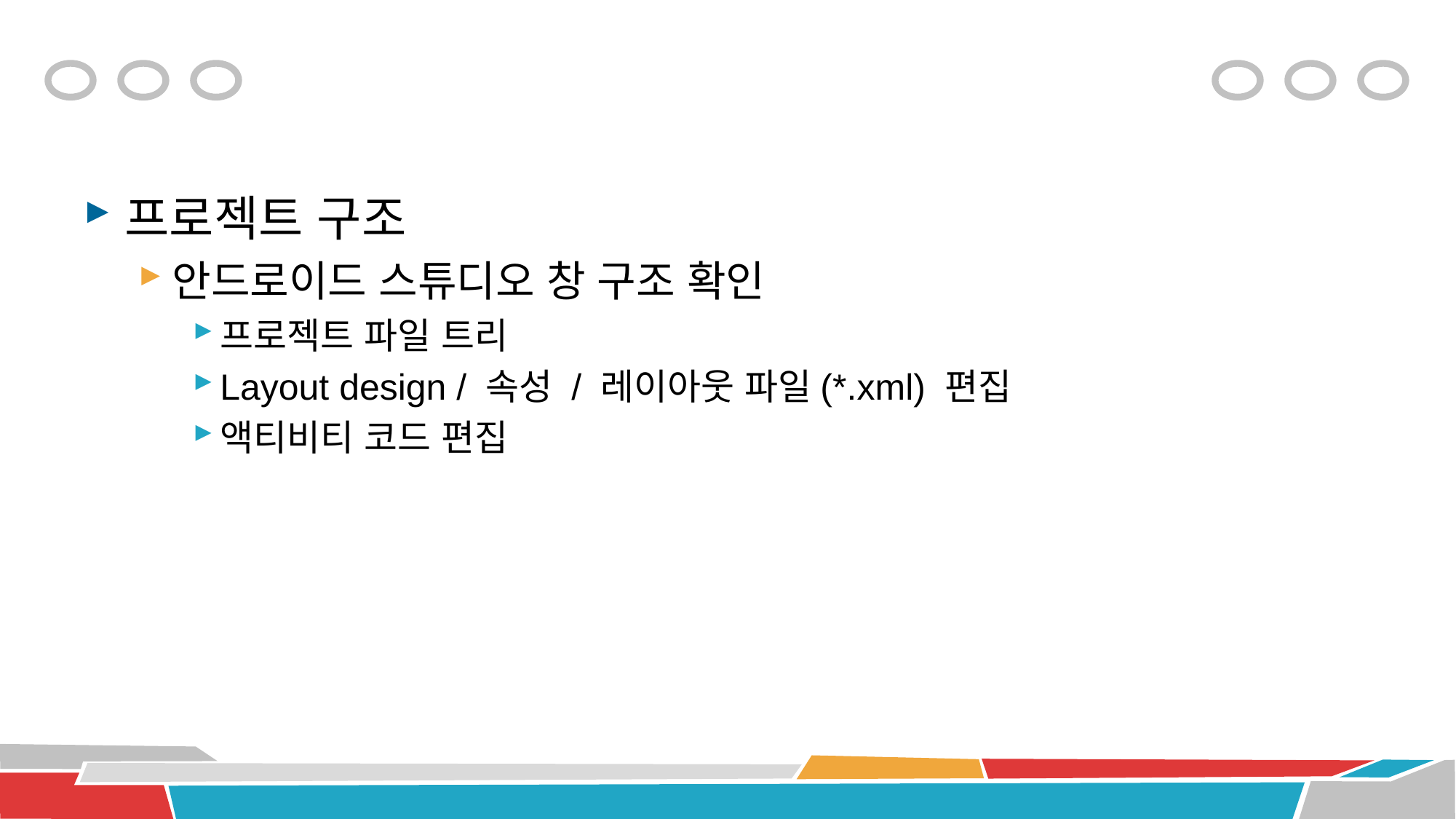

#
프로젝트 구조
안드로이드 스튜디오 창 구조 확인
프로젝트 파일 트리
Layout design / 속성 / 레이아웃 파일(*.xml) 편집
액티비티 코드 편집